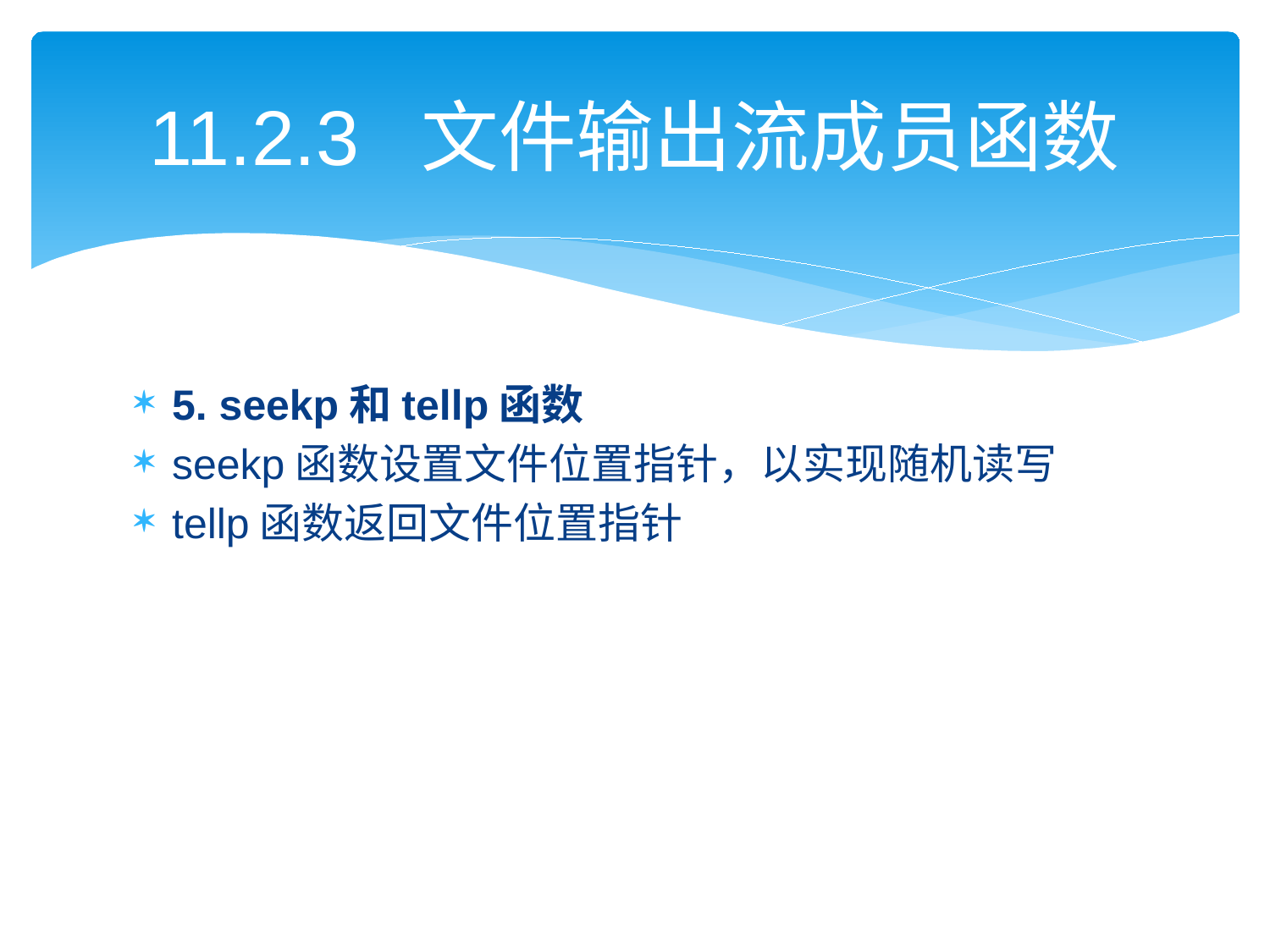

# 11.2.3  文件输出流成员函数
5. seekp和tellp函数
seekp函数设置文件位置指针，以实现随机读写
tellp函数返回文件位置指针